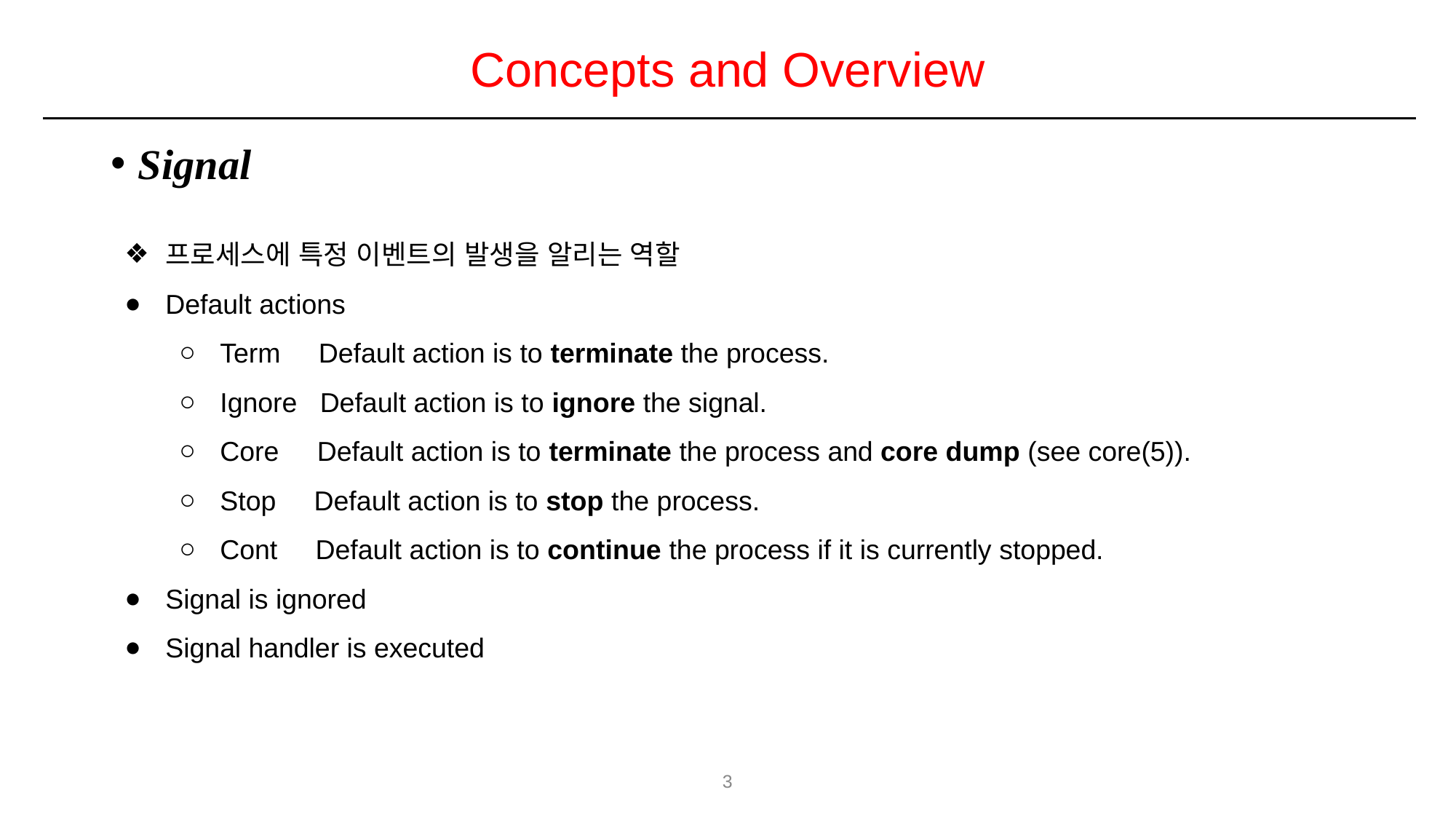

# Concepts and Overview
Signal
프로세스에 특정 이벤트의 발생을 알리는 역할
Default actions
Term     Default action is to terminate the process.
Ignore   Default action is to ignore the signal.
Core     Default action is to terminate the process and core dump (see core(5)).
Stop     Default action is to stop the process.
Cont     Default action is to continue the process if it is currently stopped.
Signal is ignored
Signal handler is executed
3